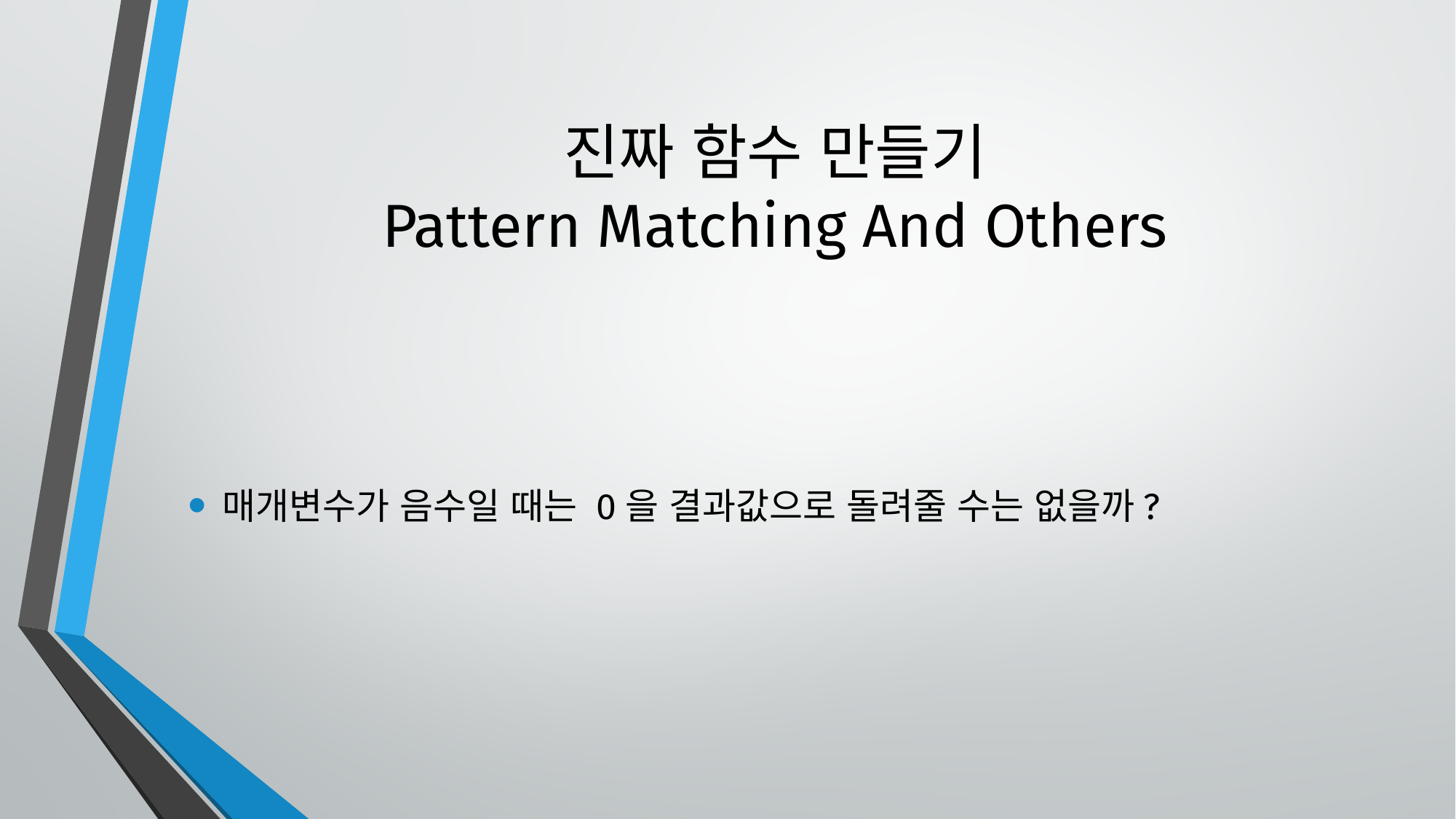

# 진짜 함수 만들기 Pattern Matching And Others
매개변수가 음수일 때는 0을 결과값으로 돌려줄 수는 없을까?